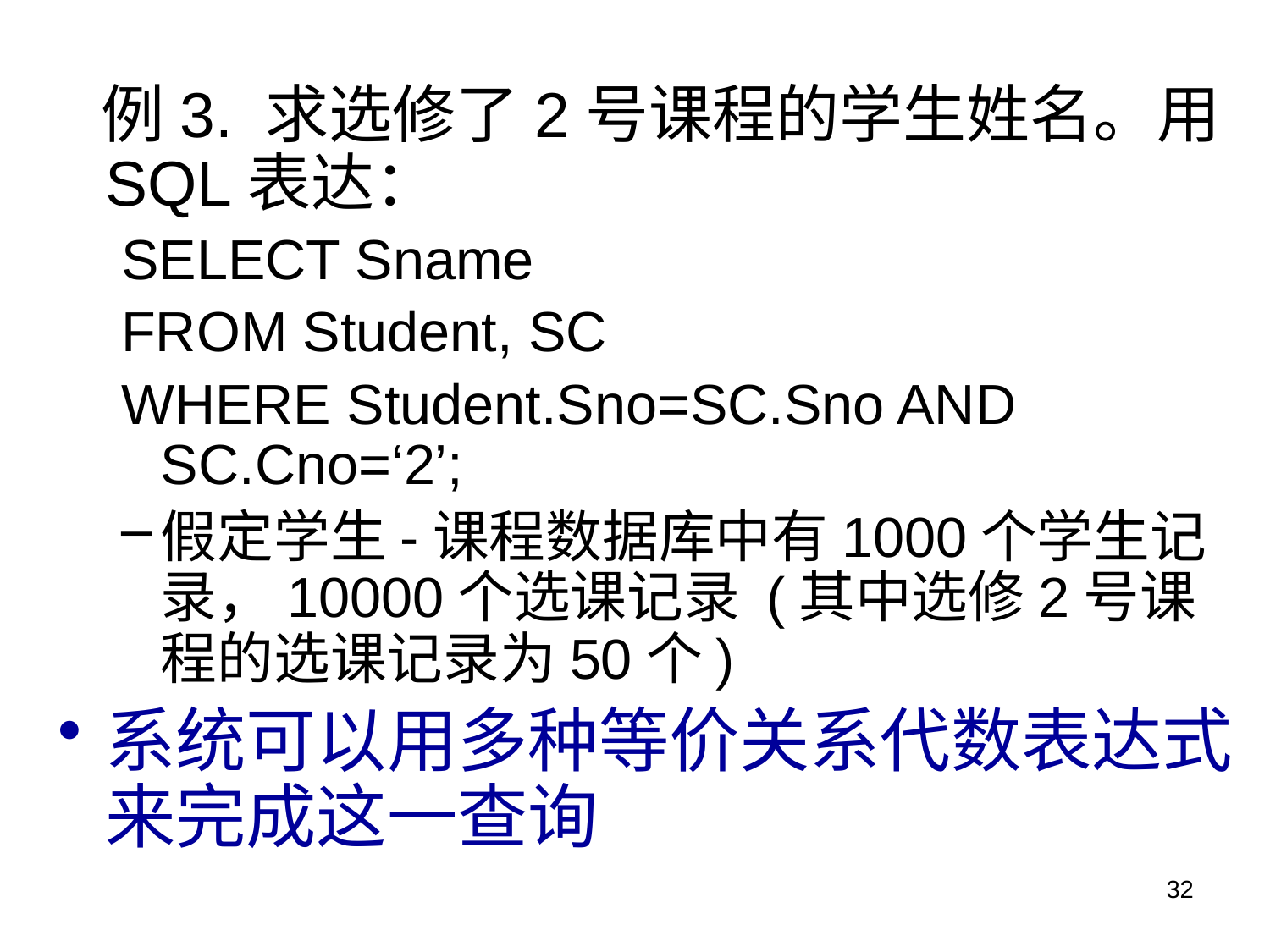

例3. 求选修了2号课程的学生姓名。用SQL表达：
SELECT Sname
FROM Student, SC
WHERE Student.Sno=SC.Sno AND SC.Cno=‘2’;
假定学生-课程数据库中有1000个学生记录，10000个选课记录 (其中选修2号课程的选课记录为50个)
系统可以用多种等价关系代数表达式来完成这一查询

32